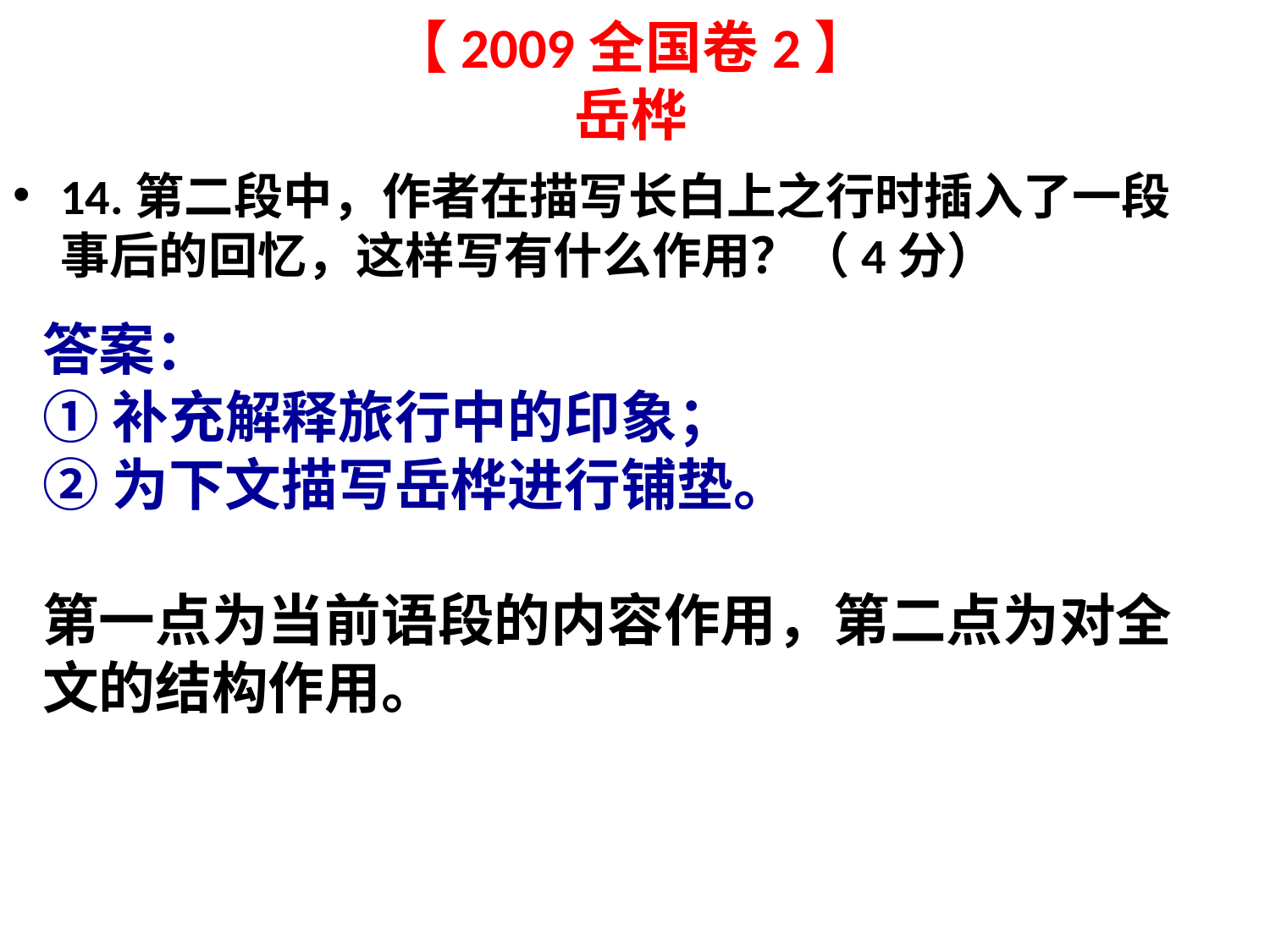

# 【2009全国卷2】 岳桦
14.第二段中，作者在描写长白上之行时插入了一段事后的回忆，这样写有什么作用？（4分）

答案：
①补充解释旅行中的印象；
②为下文描写岳桦进行铺垫。

第一点为当前语段的内容作用，第二点为对全文的结构作用。